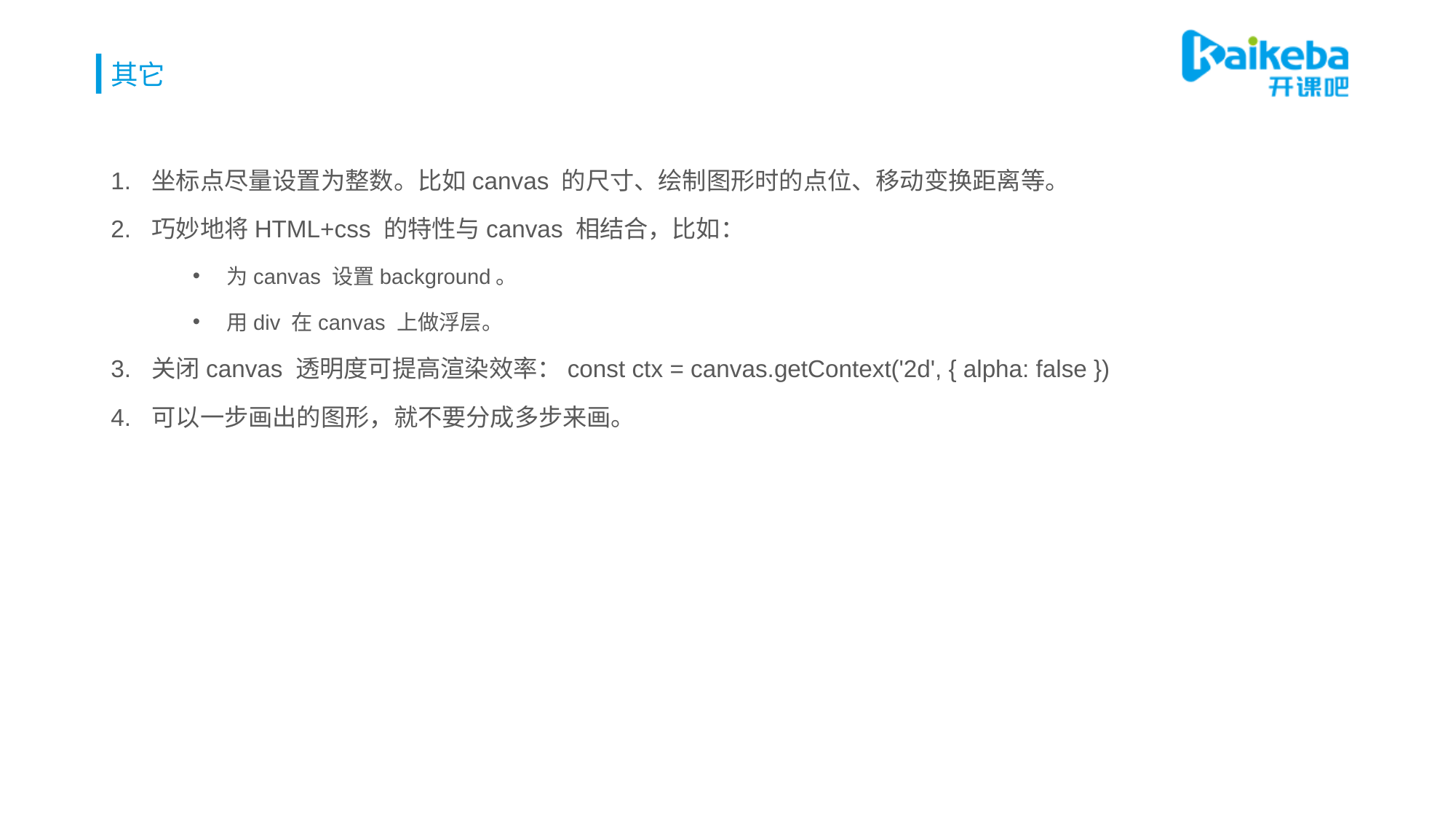

# 其它
坐标点尽量设置为整数。比如canvas 的尺寸、绘制图形时的点位、移动变换距离等。
巧妙地将HTML+css 的特性与canvas 相结合，比如：
为canvas 设置background。
用div 在canvas 上做浮层。
关闭canvas 透明度可提高渲染效率：const ctx = canvas.getContext('2d', { alpha: false })
可以一步画出的图形，就不要分成多步来画。